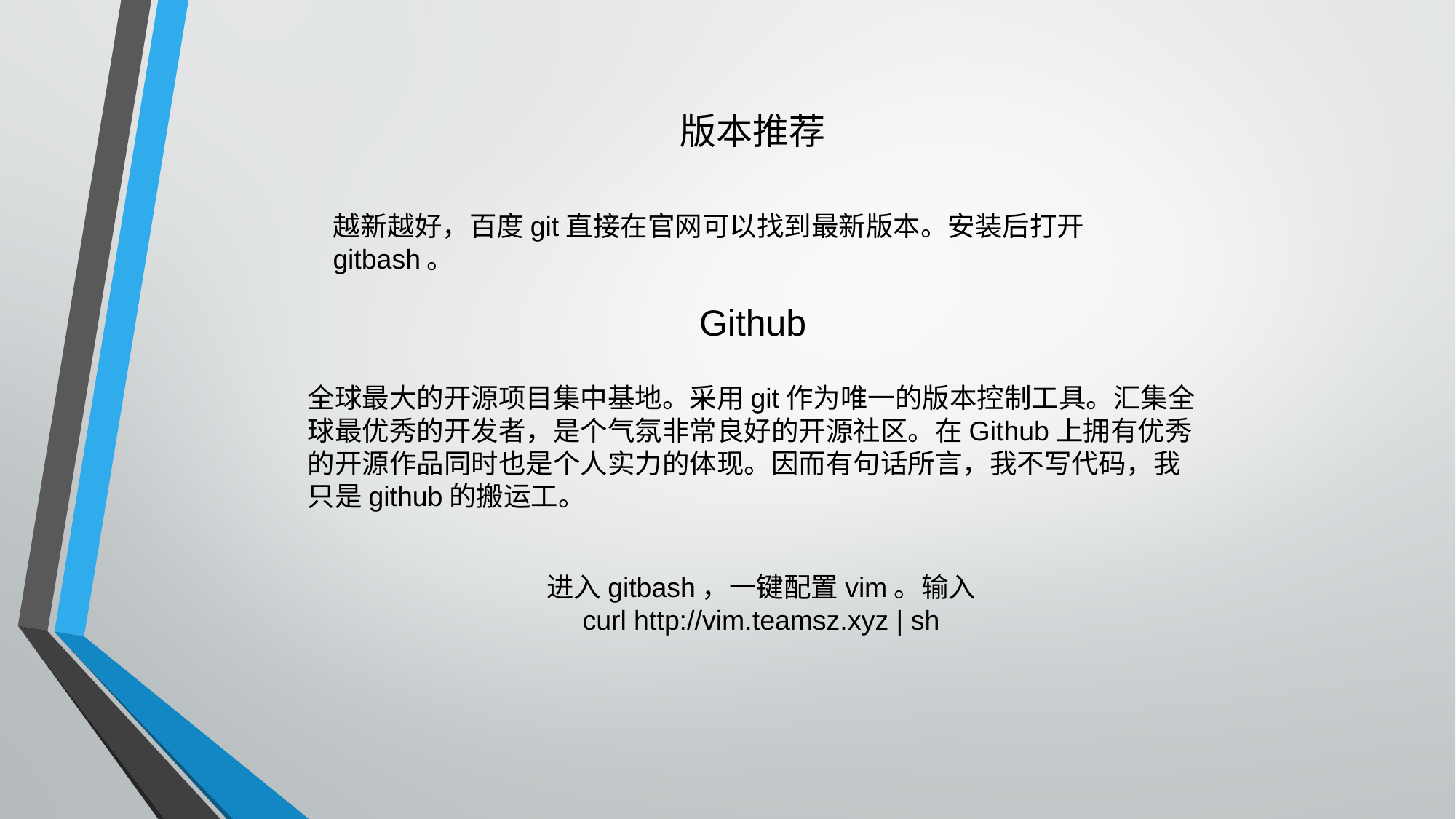

版本推荐
越新越好，百度git直接在官网可以找到最新版本。安装后打开gitbash。
Github
全球最大的开源项目集中基地。采用git作为唯一的版本控制工具。汇集全球最优秀的开发者，是个气氛非常良好的开源社区。在Github上拥有优秀的开源作品同时也是个人实力的体现。因而有句话所言，我不写代码，我只是github的搬运工。
进入gitbash，一键配置vim。输入
curl http://vim.teamsz.xyz | sh